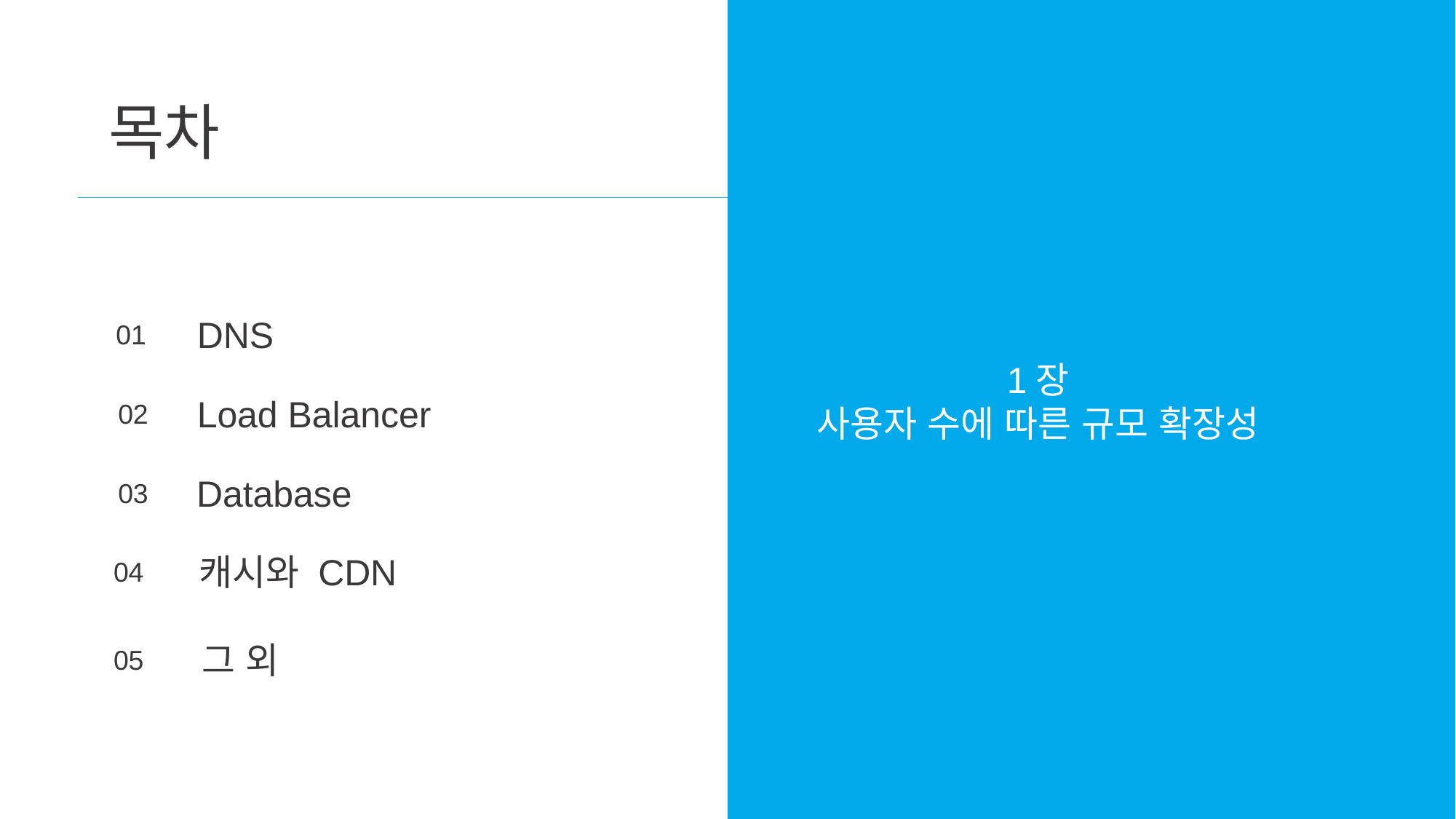

목차
DNS
01
1장
사용자 수에 따른 규모 확장성
Load Balancer
02
Database
03
캐시와 CDN
04
그 외
05